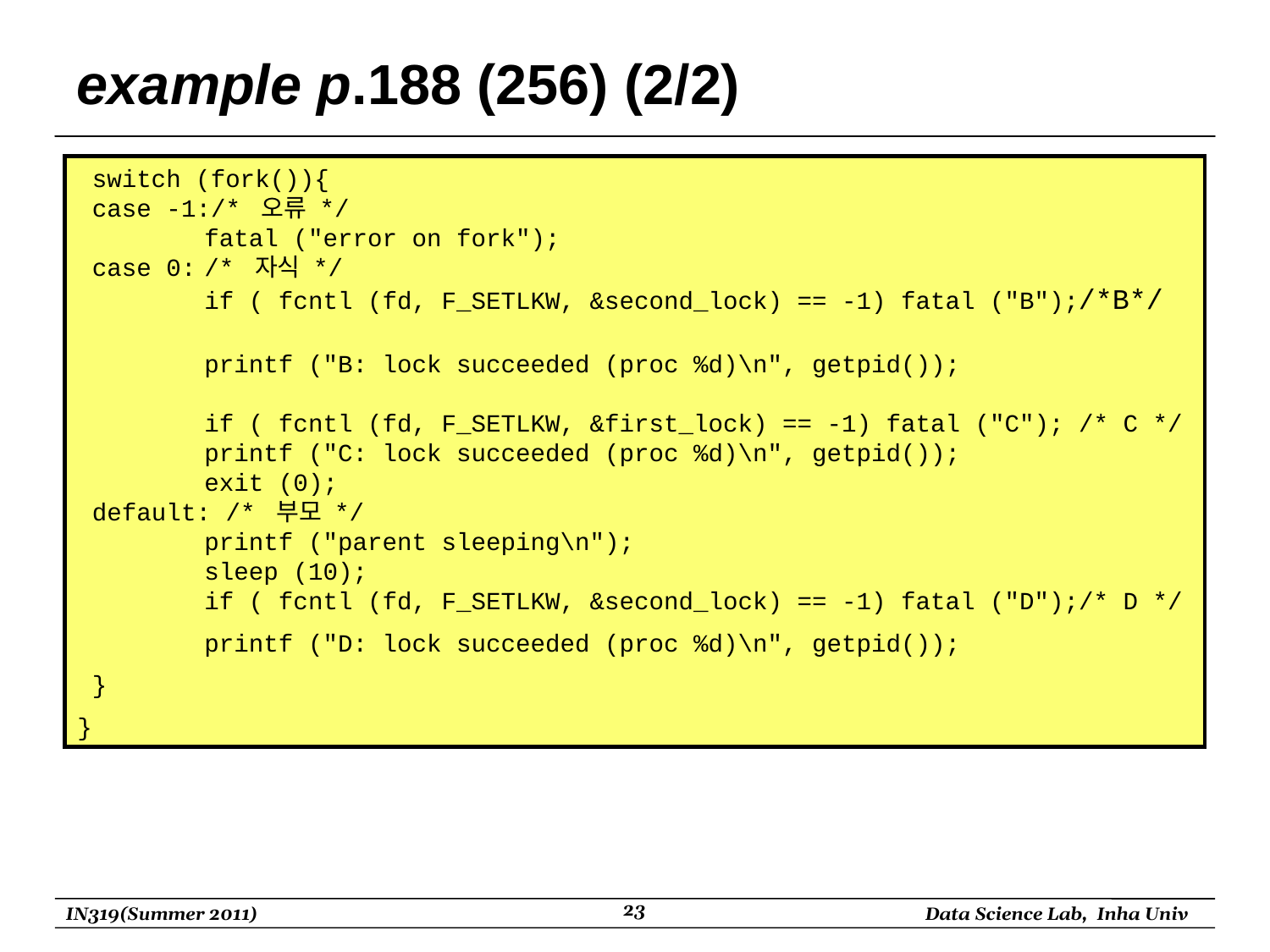

# example p.188 (256) (2/2)

 switch (fork()){
 case -1:/* 오류 */
 	fatal ("error on fork");
 case 0:	/* 자식 */
 	if ( fcntl (fd, F_SETLKW, &second_lock) == -1) fatal ("B");/*B*/
 	printf ("B: lock succeeded (proc %d)\n", getpid());
 	if ( fcntl (fd, F_SETLKW, &first_lock) == -1) fatal ("C"); /* C */
 	printf ("C: lock succeeded (proc %d)\n", getpid());
 	exit (0);
 default: /* 부모 */
 	printf ("parent sleeping\n");
 	sleep (10);
 	if ( fcntl (fd, F_SETLKW, &second_lock) == -1) fatal ("D");/* D */
 	printf ("D: lock succeeded (proc %d)\n", getpid());
 }
}
23